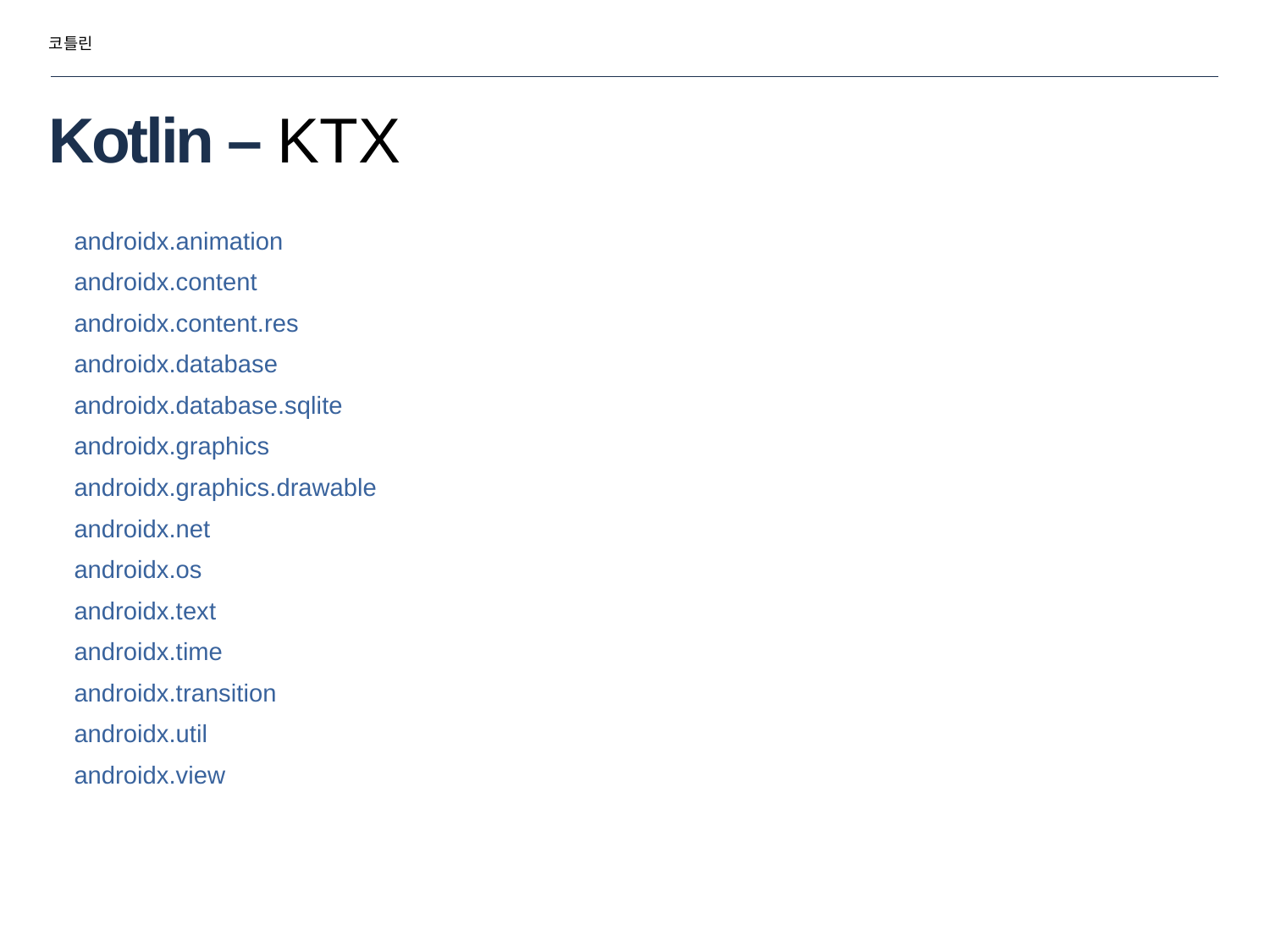

코틀린
# Kotlin – KTX

| androidx.animation |  |
| --- | --- |
| androidx.content |  |
| androidx.content.res |  |
| androidx.database |  |
| androidx.database.sqlite |  |
| androidx.graphics |  |
| androidx.graphics.drawable |  |
| androidx.net |  |
| androidx.os |  |
| androidx.text |  |
| androidx.time |  |
| androidx.transition |  |
| androidx.util |  |
| androidx.view |  |
|  |  |
| --- | --- |
|  |  |
|  |  |
|  |  |
|  |  |
|  |  |
|  |  |
|  |  |
|  |  |
|  |  |
|  |  |
|  |  |
|  |  |
|  |  |